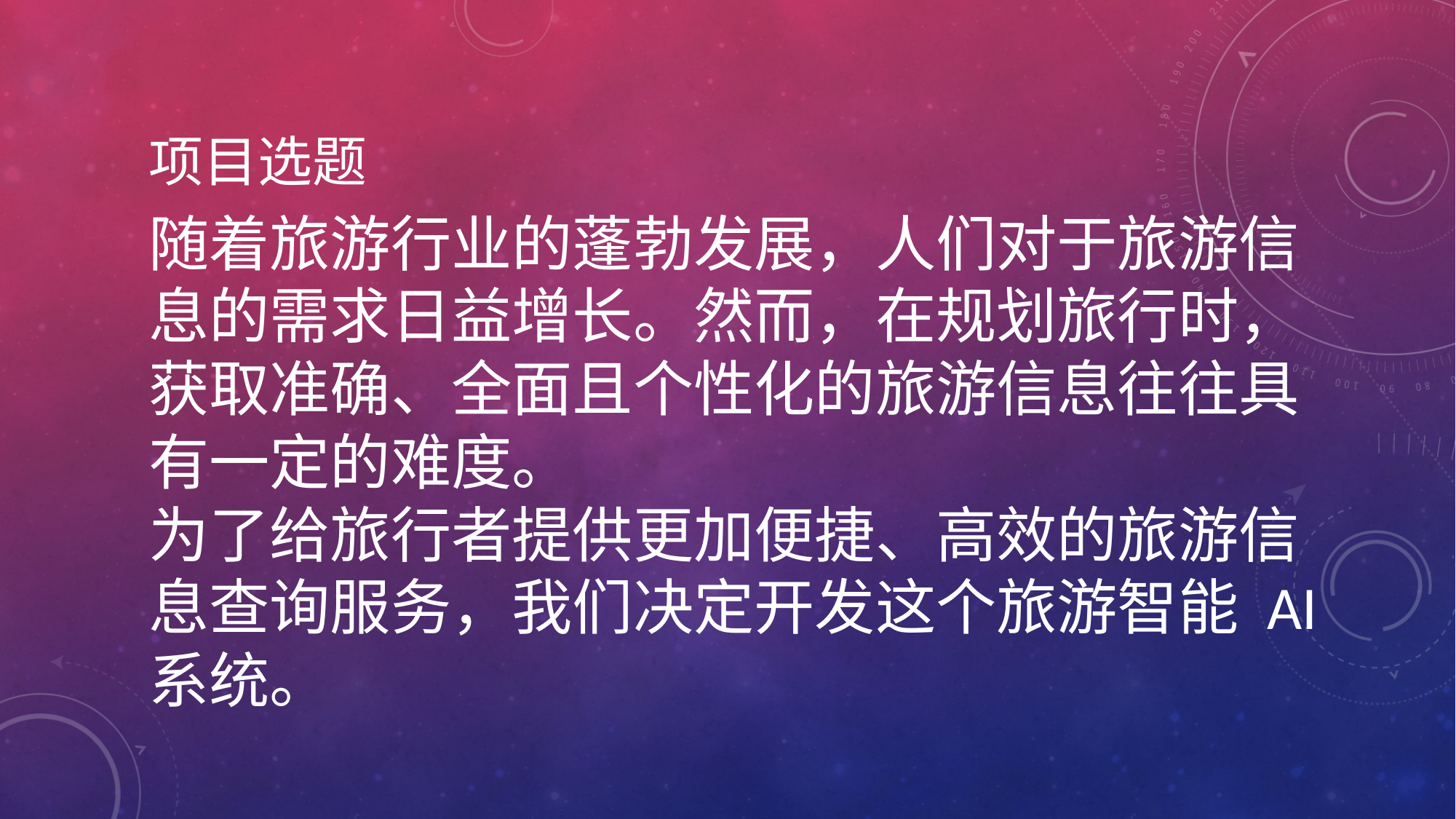

# 项目选题
随着旅游行业的蓬勃发展，人们对于旅游信息的需求日益增长。然而，在规划旅行时，获取准确、全面且个性化的旅游信息往往具有一定的难度。
为了给旅行者提供更加便捷、高效的旅游信息查询服务，我们决定开发这个旅游智能 AI 系统。